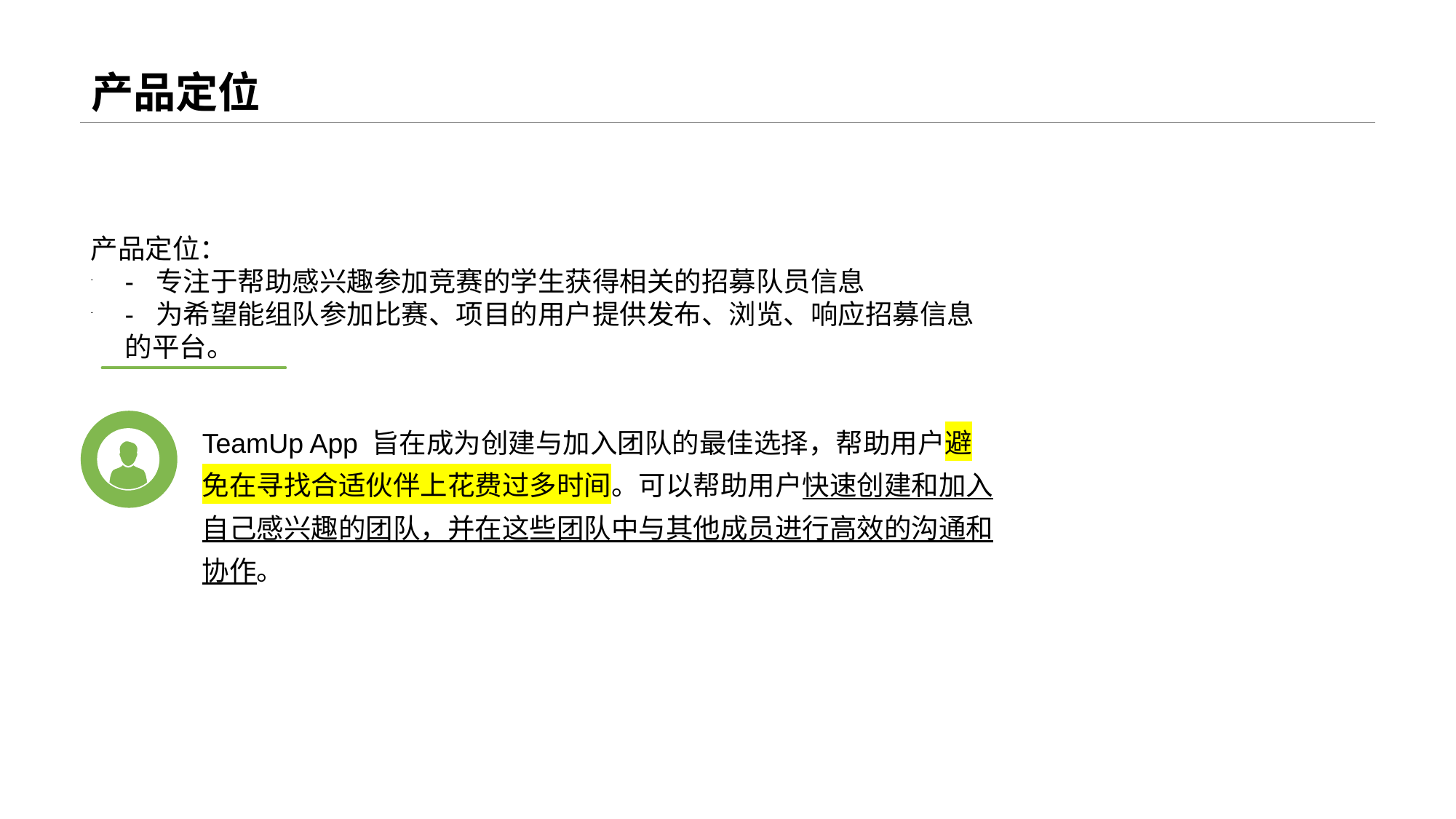

# 产品定位
产品定位：
-  专注于帮助感兴趣参加竞赛的学生获得相关的招募队员信息
-  为希望能组队参加比赛、项目的用户提供发布、浏览、响应招募信息的平台。
TeamUp App 旨在成为创建与加入团队的最佳选择，帮助用户避免在寻找合适伙伴上花费过多时间。可以帮助用户快速创建和加入自己感兴趣的团队，并在这些团队中与其他成员进行高效的沟通和协作。